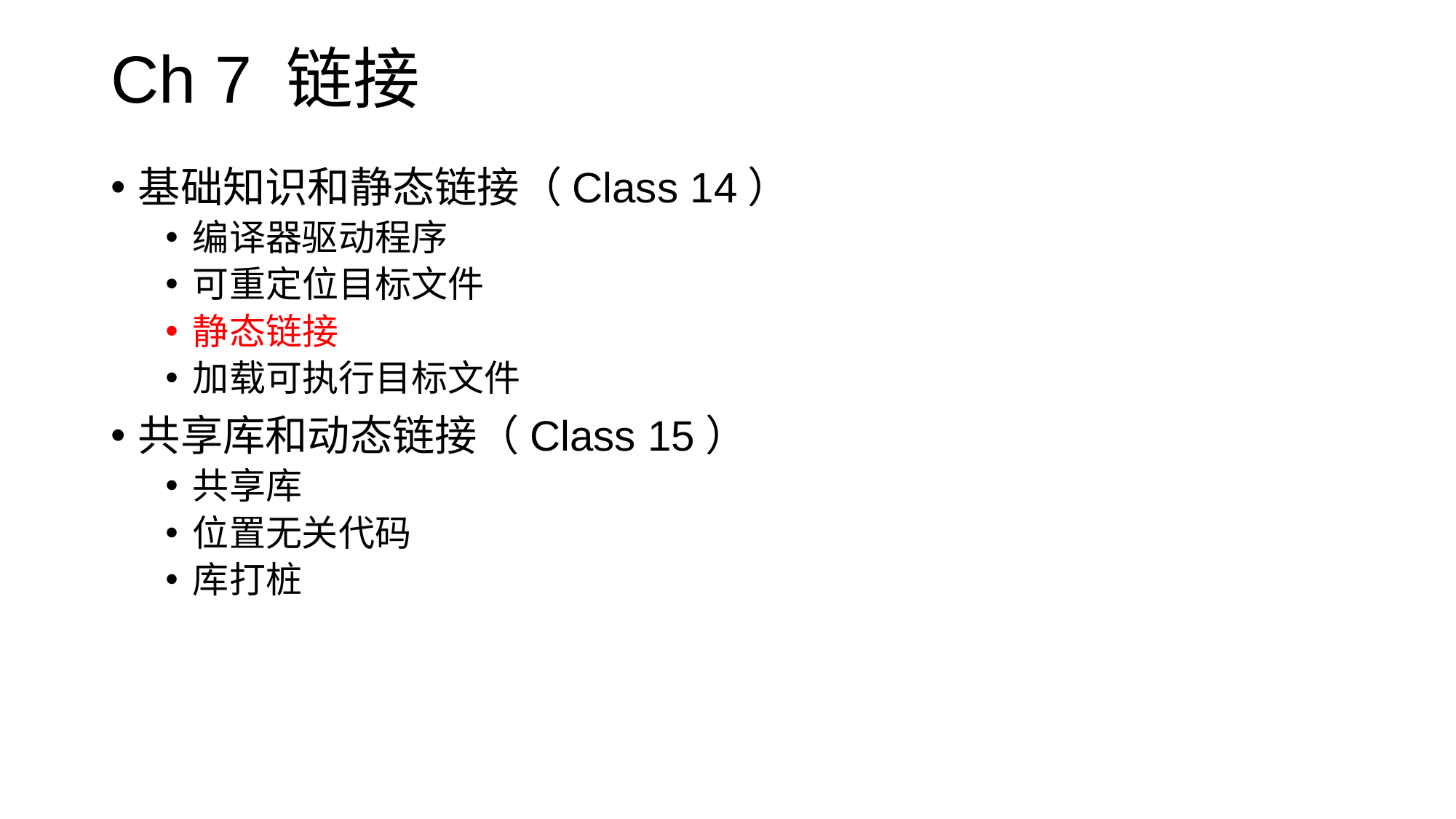

# Ch 7 链接
基础知识和静态链接（Class 14）
编译器驱动程序
可重定位目标文件
静态链接
加载可执行目标文件
共享库和动态链接（Class 15）
共享库
位置无关代码
库打桩